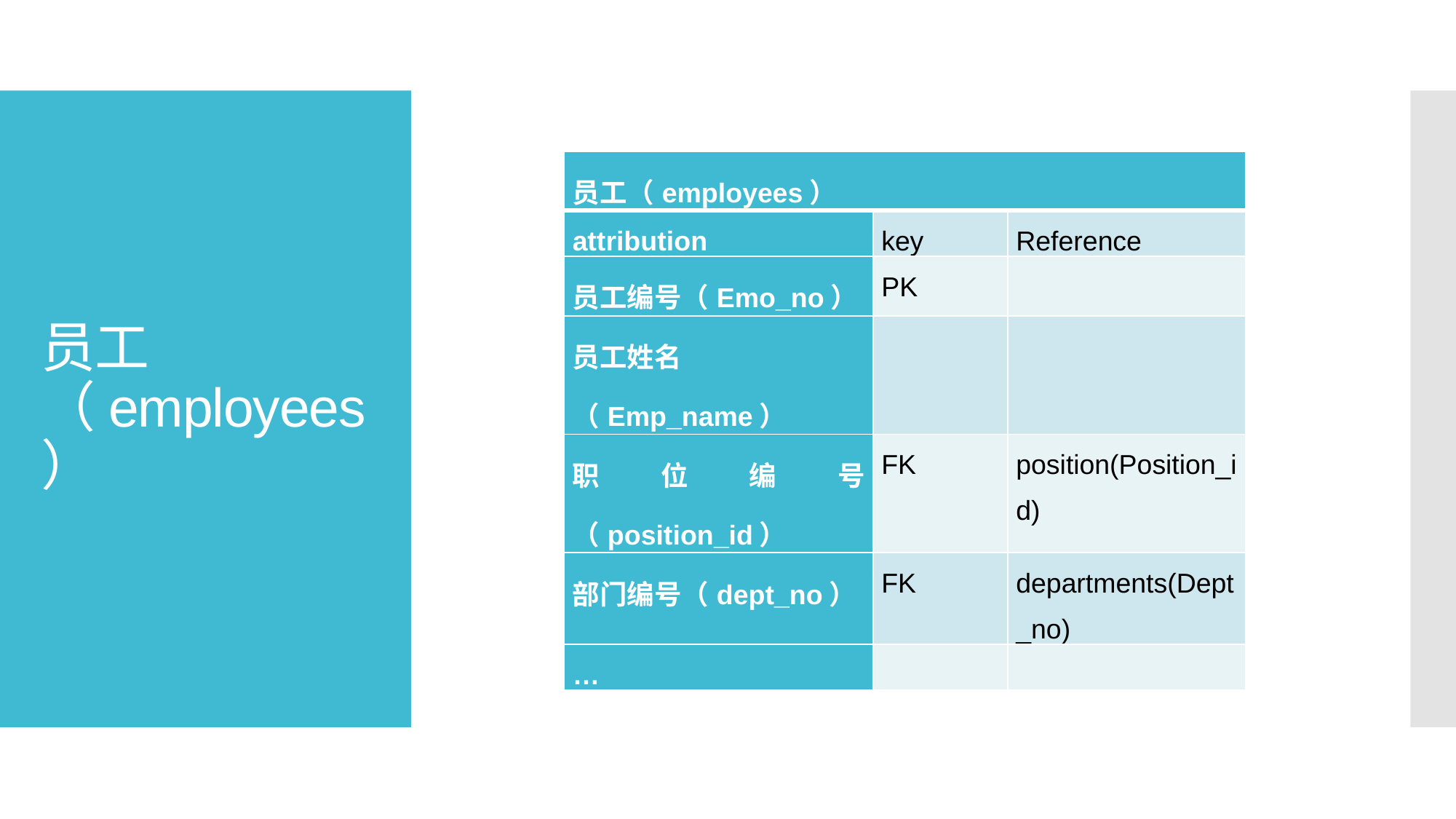

# 员工（employees）
| 员工（employees） |  |  |
| --- | --- | --- |
| attribution | key | Reference |
| 员工编号（Emo\_no） | PK |  |
| 员工姓名（Emp\_name） |  |  |
| 职位编号（position\_id） | FK | position(Position\_id) |
| 部门编号（dept\_no） | FK | departments(Dept\_no) |
| … |  |  |